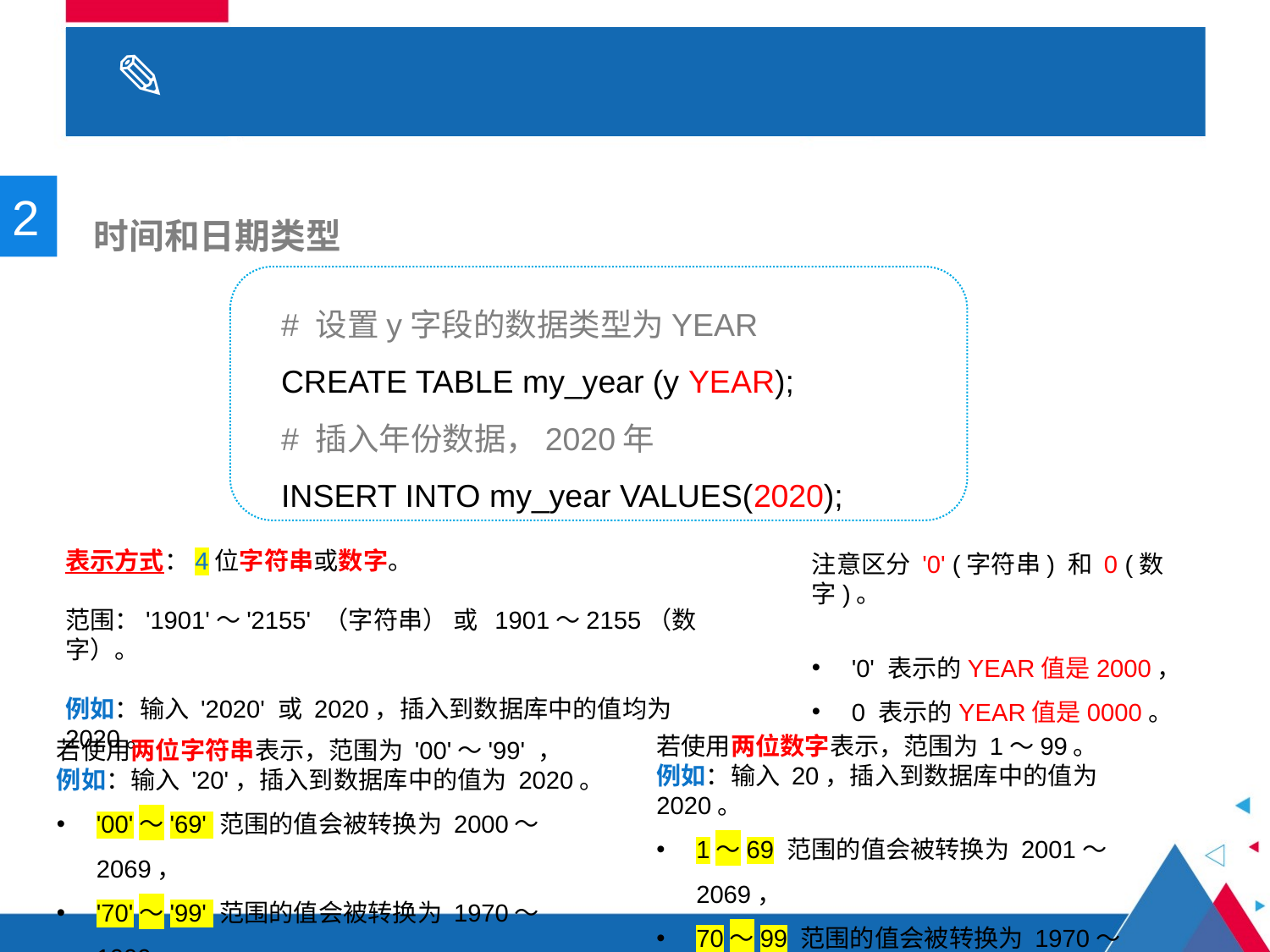

# 3.1 数据类型

2
  时间和日期类型

# 设置y字段的数据类型为YEAR
CREATE TABLE my_year (y YEAR);
# 插入年份数据，2020年
INSERT INTO my_year VALUES(2020);
表示方式：4位字符串或数字。

范围：'1901'～'2155' （字符串） 或  1901～2155（数字）。

例如：输入 '2020' 或 2020，插入到数据库中的值均为2020。
注意区分 '0' (字符串) 和 0 (数字)。

'0' 表示的YEAR值是2000，
0 表示的YEAR值是0000。
若使用两位数字表示，范围为 1～99。
例如：输入 20，插入到数据库中的值为 2020。
1～69 范围的值会被转换为 2001～2069，
70～99 范围的值会被转换为 1970～1999。

若使用两位字符串表示，范围为 '00'～'99' ，
例如：输入 '20'，插入到数据库中的值为 2020。
'00'～'69' 范围的值会被转换为 2000～2069，
'70'～'99' 范围的值会被转换为 1970～1999。